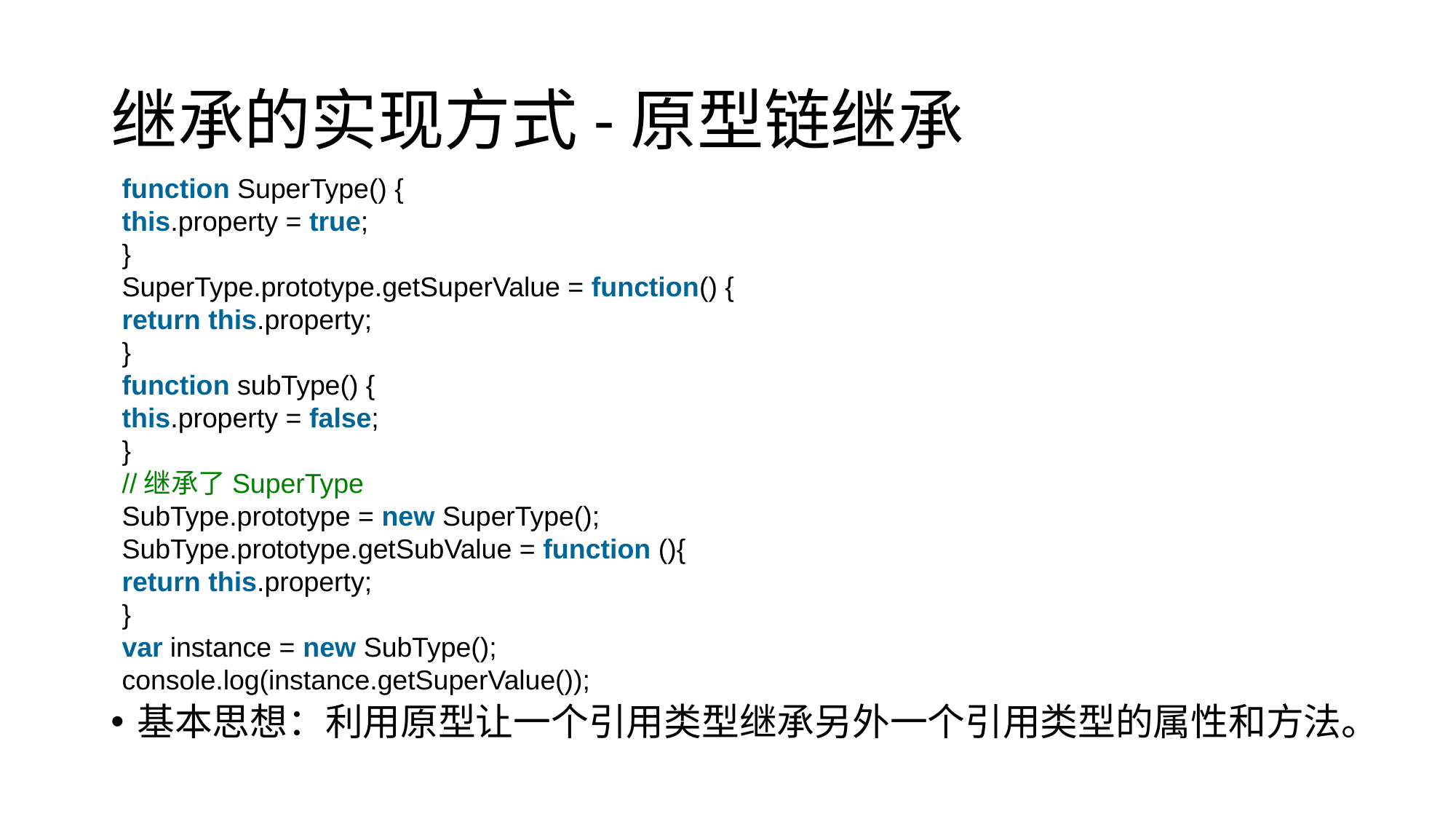

# 继承的实现方式-原型链继承
function SuperType() {
this.property = true;
}
SuperType.prototype.getSuperValue = function() {
return this.property;
}
function subType() {
this.property = false;
}
//继承了SuperType
SubType.prototype = new SuperType();
SubType.prototype.getSubValue = function (){
return this.property;
}
var instance = new SubType();
console.log(instance.getSuperValue());
基本思想：利用原型让一个引用类型继承另外一个引用类型的属性和方法。